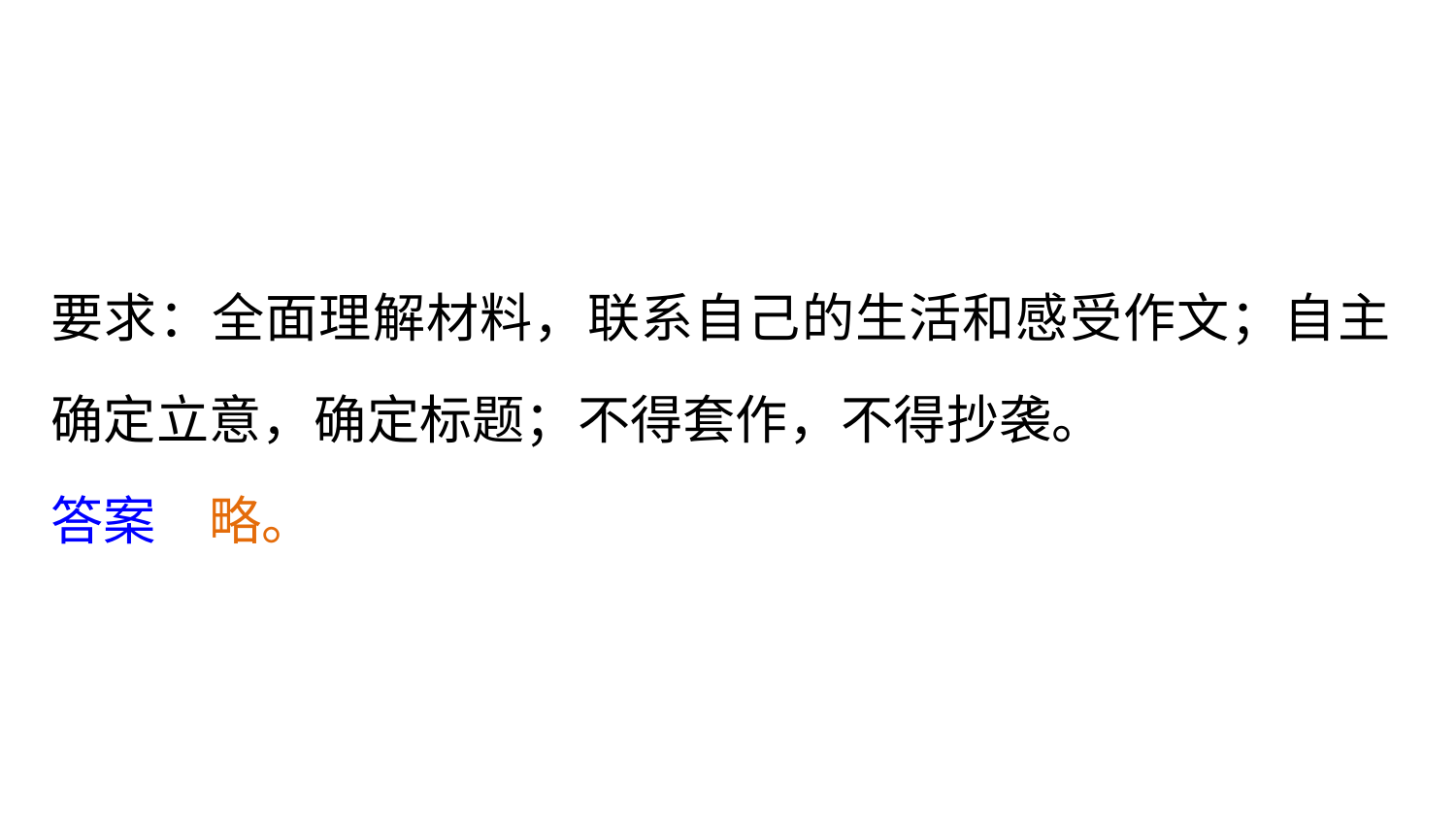

要求：全面理解材料，联系自己的生活和感受作文；自主确定立意，确定标题；不得套作，不得抄袭。
答案　略。